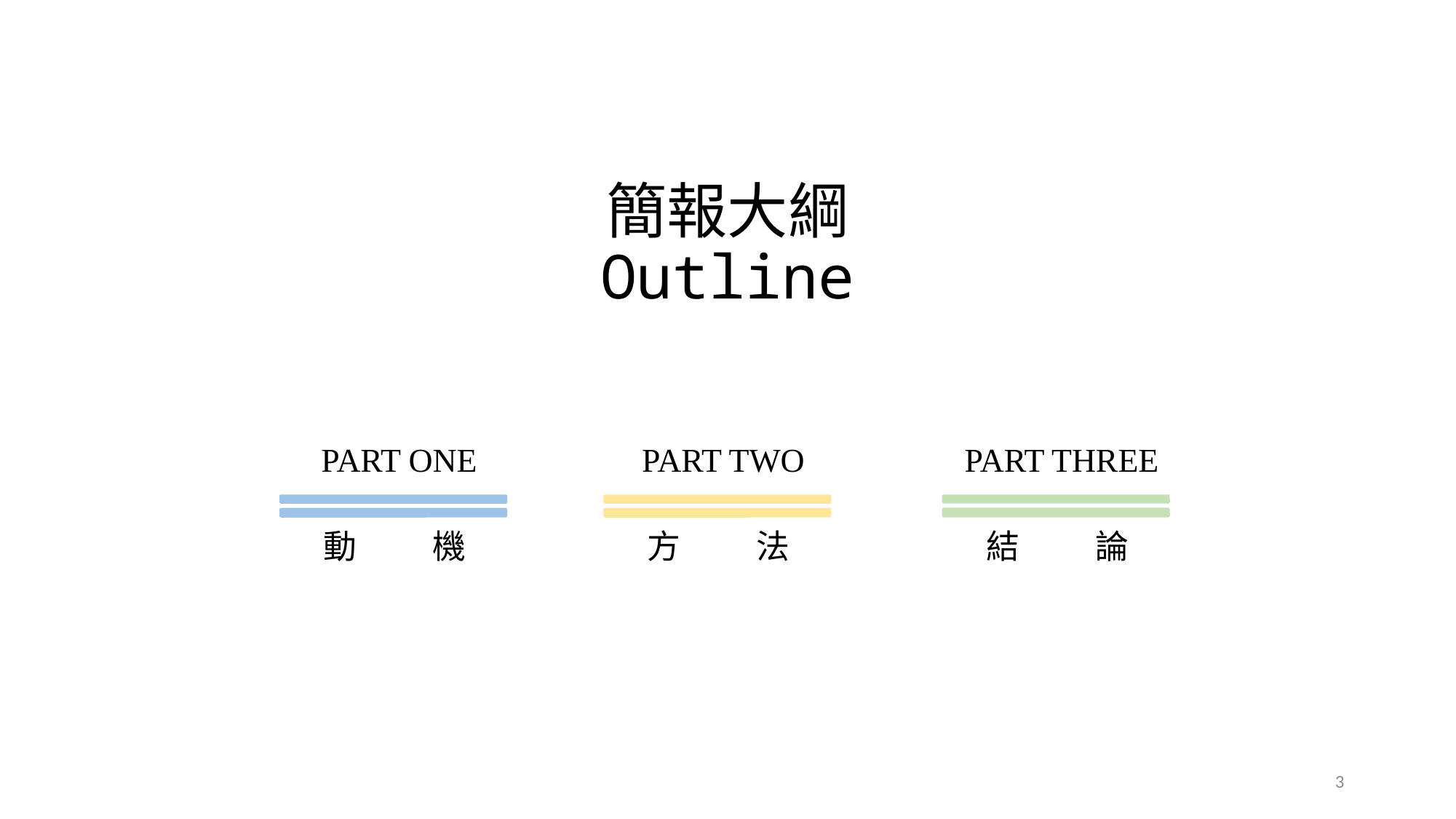

# 簡報大綱 Outline
PART THREE

結	論
PART ONE

動	機
PART TWO

方	法
3